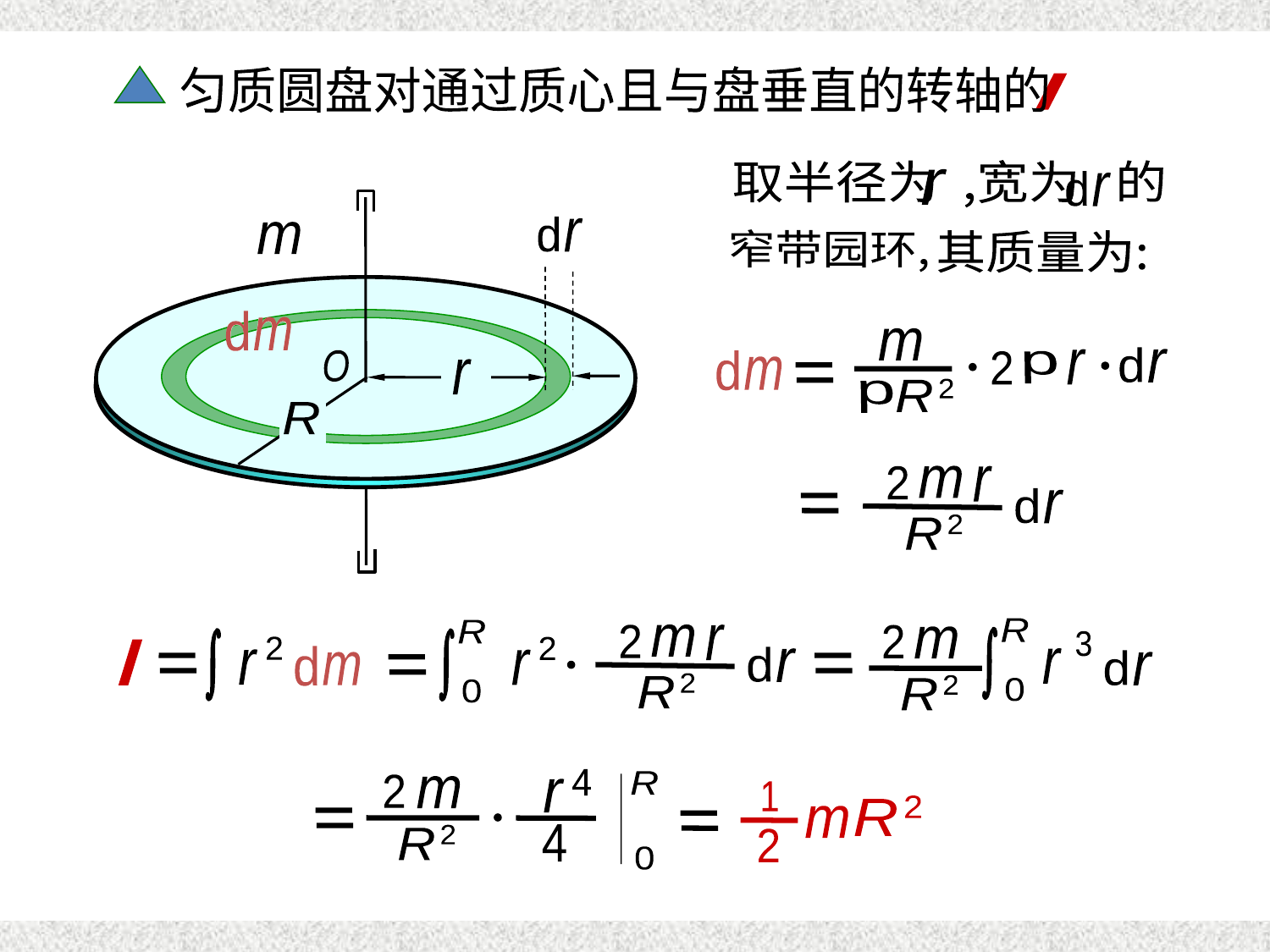

圆盘算例
匀质圆盘对通过质心且与盘垂直的转轴的

I
取半径为  ,宽为   的
r
d
r
窄带园环,

d
r

m

d
d
m
m

r

O

R

其质量为:
m
d
r
r
d
m
π
2

2
R
π
m
2
r
d
r

2
R

R

0
R
m
2
r
d
r

2
R
2
m

2
r
I
d
m

3
2
r
r
d
r

2
R
0
4
R

2
m
r
1
2
R
m

2

4
2
R
0